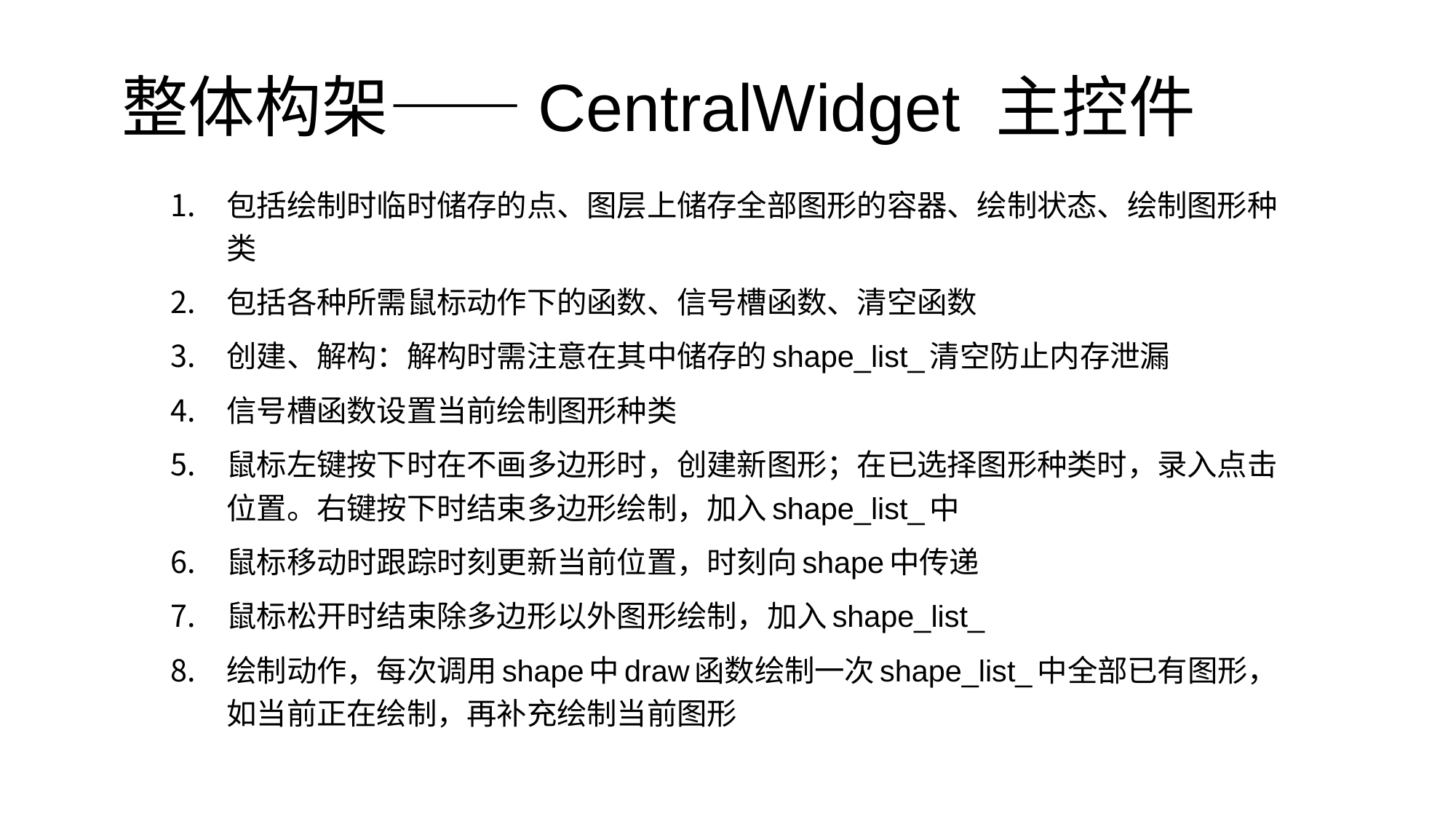

# 整体构架——CentralWidget 主控件
包括绘制时临时储存的点、图层上储存全部图形的容器、绘制状态、绘制图形种类
包括各种所需鼠标动作下的函数、信号槽函数、清空函数
创建、解构：解构时需注意在其中储存的shape_list_清空防止内存泄漏
信号槽函数设置当前绘制图形种类
鼠标左键按下时在不画多边形时，创建新图形；在已选择图形种类时，录入点击位置。右键按下时结束多边形绘制，加入shape_list_中
鼠标移动时跟踪时刻更新当前位置，时刻向shape中传递
鼠标松开时结束除多边形以外图形绘制，加入shape_list_
绘制动作，每次调用shape中draw函数绘制一次shape_list_中全部已有图形，如当前正在绘制，再补充绘制当前图形